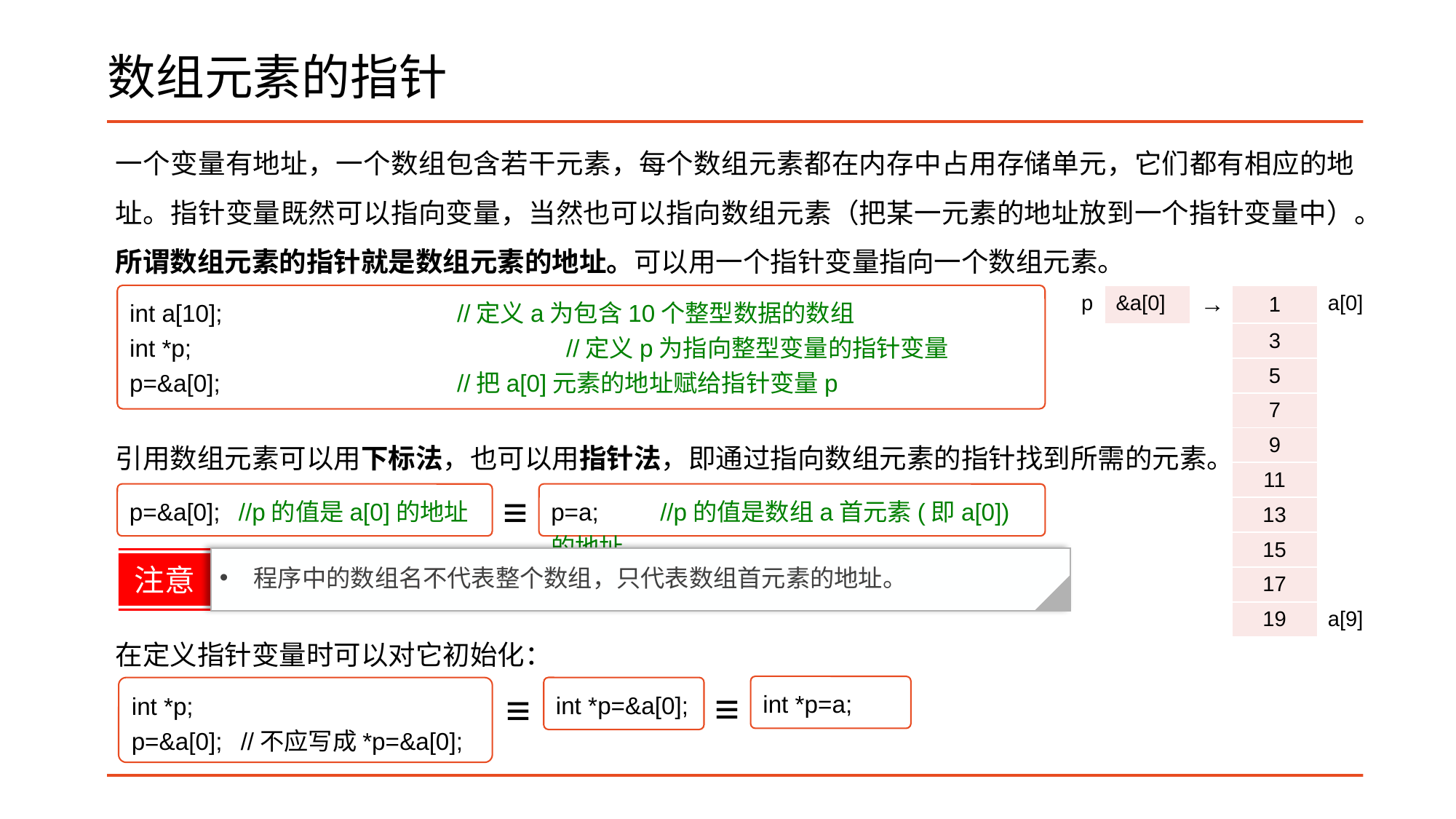

# 数组元素的指针
一个变量有地址，一个数组包含若干元素，每个数组元素都在内存中占用存储单元，它们都有相应的地址。指针变量既然可以指向变量，当然也可以指向数组元素（把某一元素的地址放到一个指针变量中）。所谓数组元素的指针就是数组元素的地址。可以用一个指针变量指向一个数组元素。

引用数组元素可以用下标法，也可以用指针法，即通过指向数组元素的指针找到所需的元素。

在定义指针变量时可以对它初始化：
int a[10];			//定义a为包含10个整型数据的数组
int *p;				//定义p为指向整型变量的指针变量
p=&a[0];			//把a[0]元素的地址赋给指针变量p
| p | &a[0] | → | 1 | a[0] |
| --- | --- | --- | --- | --- |
|  |  |  | 3 |  |
|  |  |  | 5 |  |
|  |  |  | 7 |  |
|  |  |  | 9 |  |
|  |  |  | 11 |  |
|  |  |  | 13 |  |
|  |  |  | 15 |  |
|  |  |  | 17 |  |
|  |  |  | 19 | a[9] |
≡
p=&a[0];	//p的值是a[0]的地址
p=a;	//p的值是数组a首元素(即a[0])的地址
注意
程序中的数组名不代表整个数组，只代表数组首元素的地址。

≡
int *p=a;
int *p;
p=&a[0];	//不应写成*p=&a[0];
≡
int *p=&a[0];